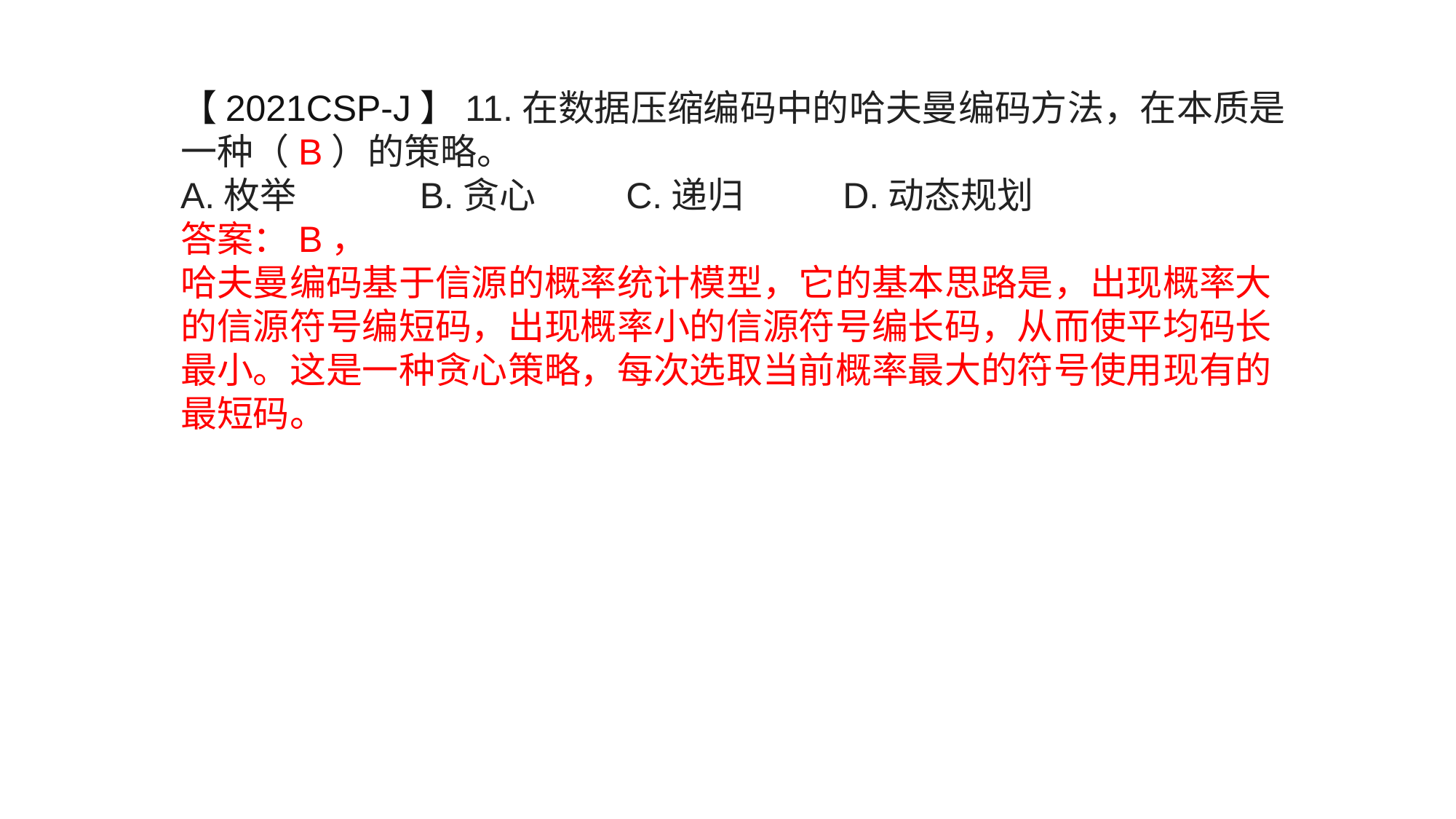

【2021CSP-J】11.在数据压缩编码中的哈夫曼编码方法，在本质是一种（B）的策略。
A.枚举              B.贪心          C.递归           D.动态规划
答案：B，
哈夫曼编码基于信源的概率统计模型，它的基本思路是，出现概率大的信源符号编短码，出现概率小的信源符号编长码，从而使平均码长最小。这是一种贪心策略，每次选取当前概率最大的符号使用现有的最短码。